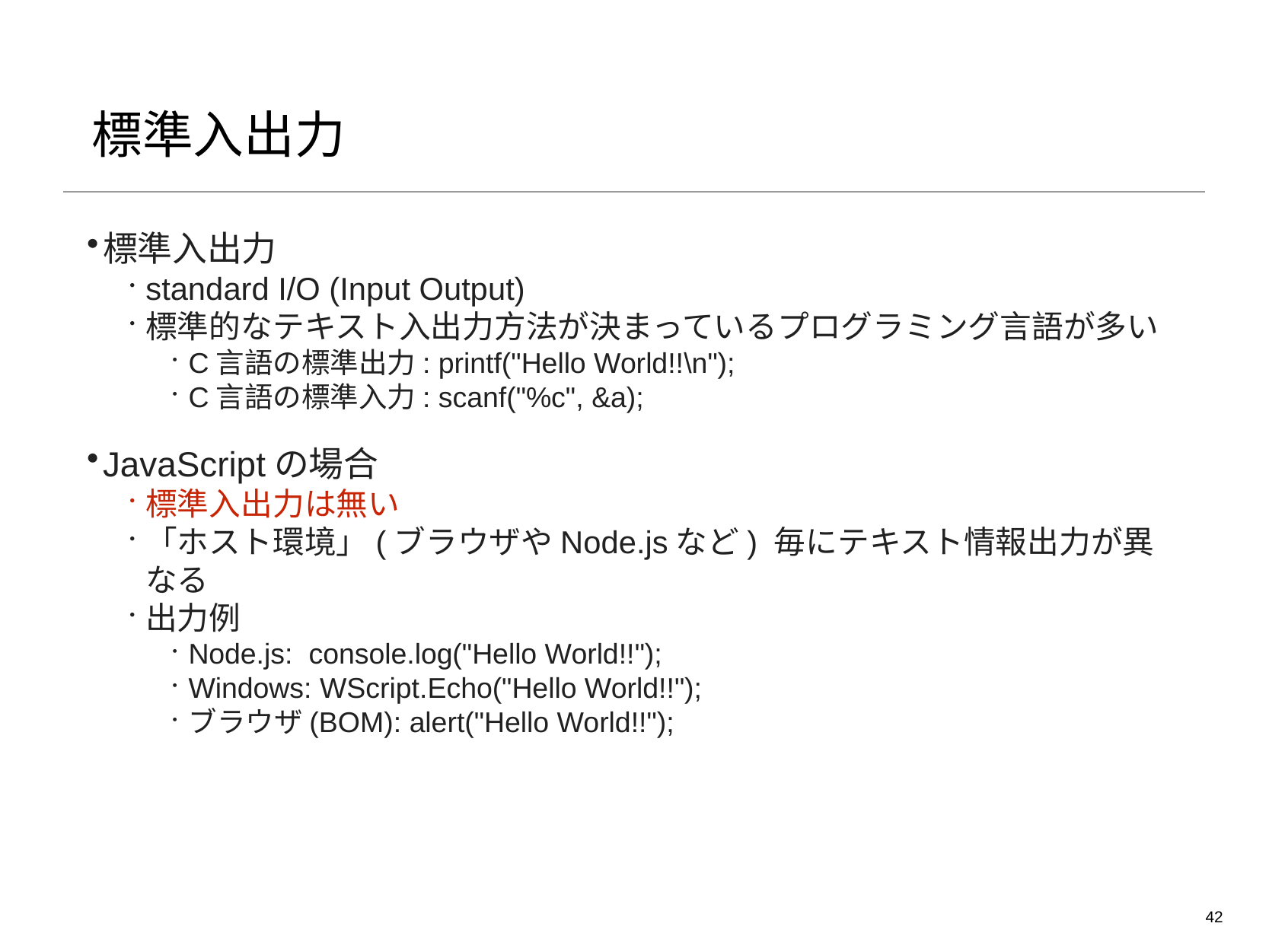

# 標準入出力
標準入出力
standard I/O (Input Output)
標準的なテキスト入出力方法が決まっているプログラミング言語が多い
C言語の標準出力: printf("Hello World!!\n");
C言語の標準入力: scanf("%c", &a);
JavaScriptの場合
標準入出力は無い
「ホスト環境」(ブラウザやNode.jsなど) 毎にテキスト情報出力が異なる
出力例
Node.js:  console.log("Hello World!!");
Windows: WScript.Echo("Hello World!!");
ブラウザ(BOM): alert("Hello World!!");
42